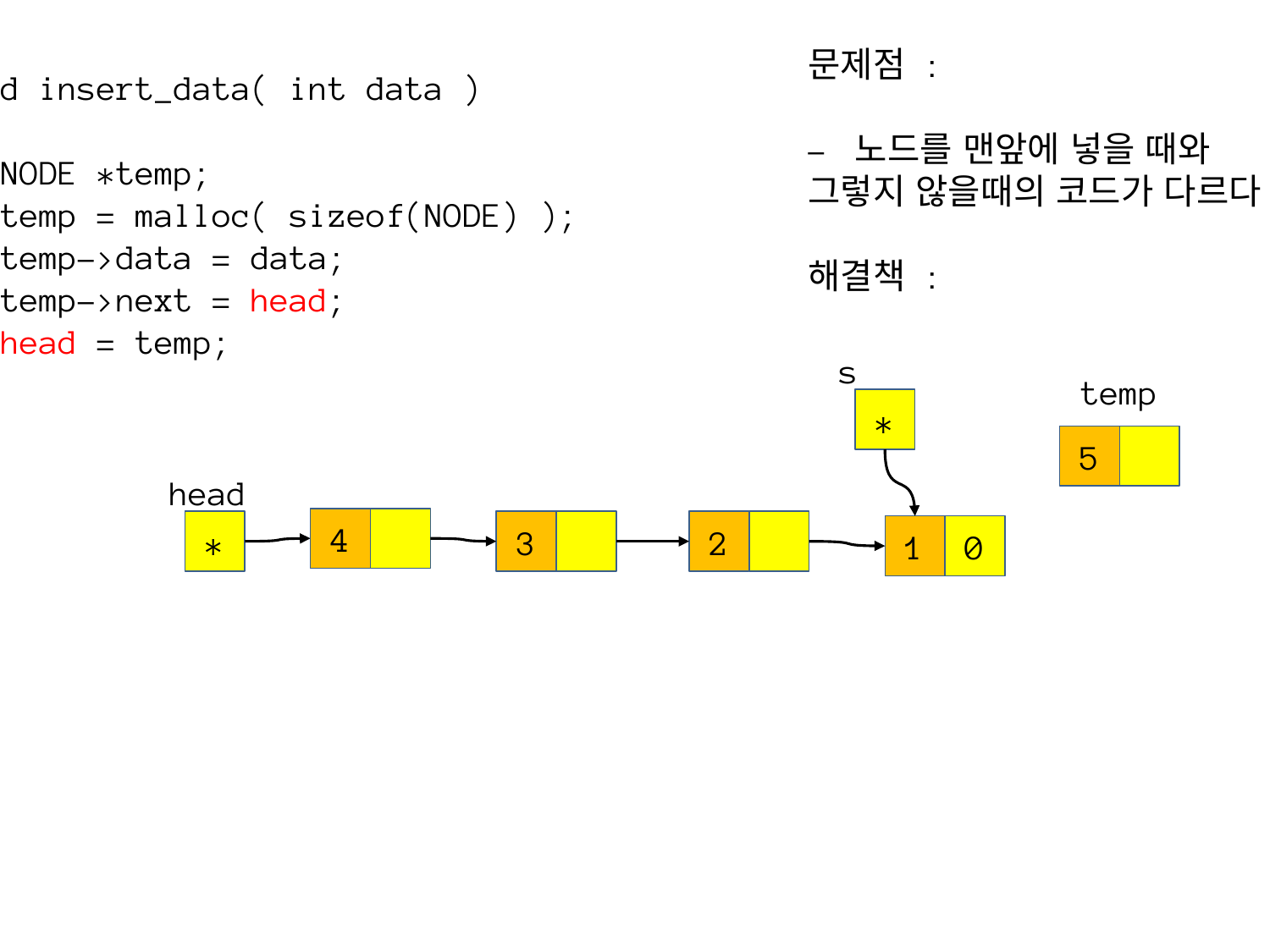

void insert_data( int data )
{
   NODE *temp;
   temp = malloc( sizeof(NODE) );
   temp->data = data;
   temp->next = head;
   head = temp;
}
문제점 :

- 노드를 맨앞에 넣을 때와
그렇지 않을때의 코드가 다르다.

해결책 :
s
temp
*
5

head
4

*
3

2

1
0